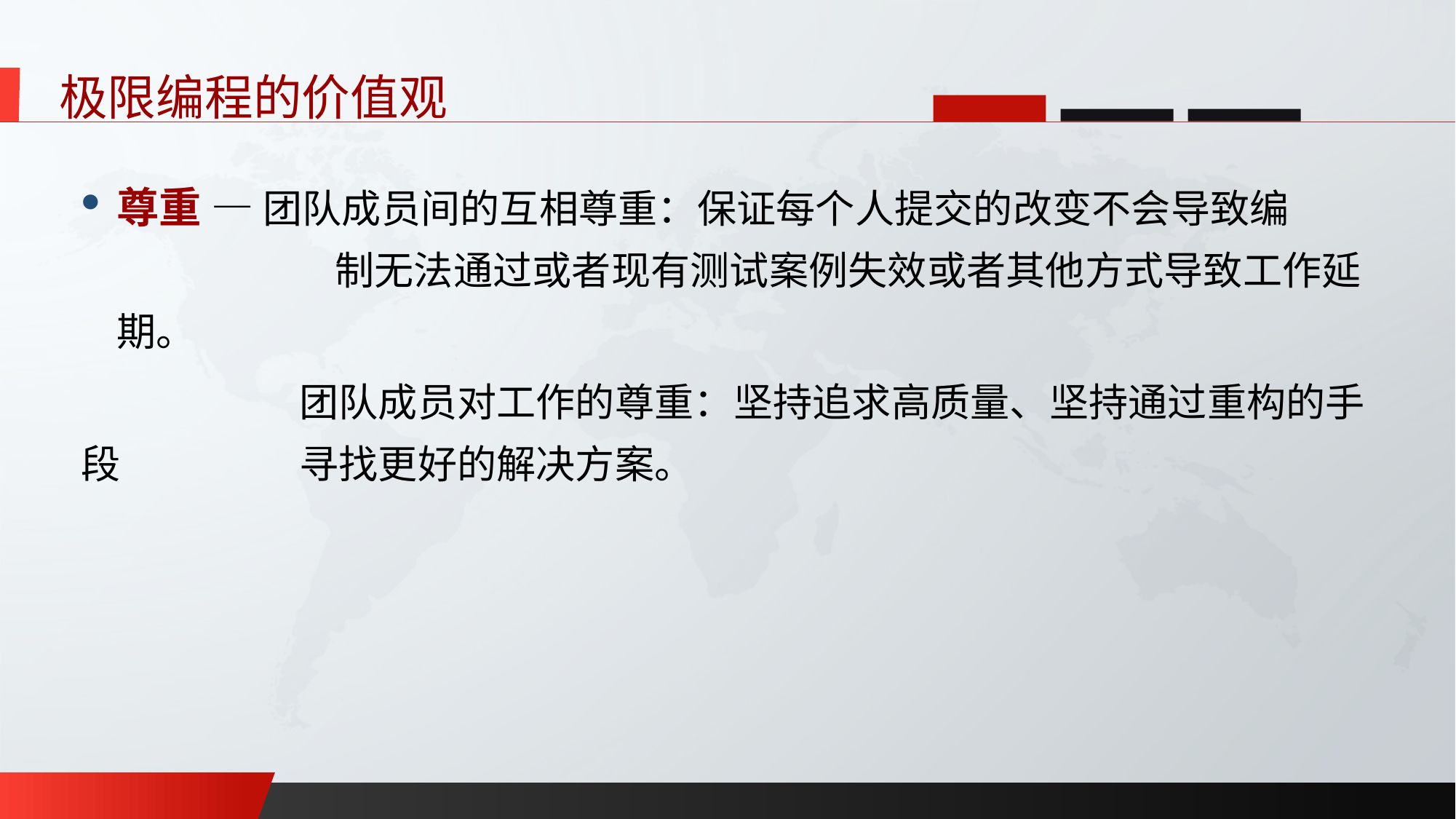

极限编程的价值观

尊重 — 团队成员间的互相尊重：保证每个人提交的改变不会导致编			制无法通过或者现有测试案例失效或者其他方式导致工作延期。
		团队成员对工作的尊重：坚持追求高质量、坚持通过重构的手段		寻找更好的解决方案。